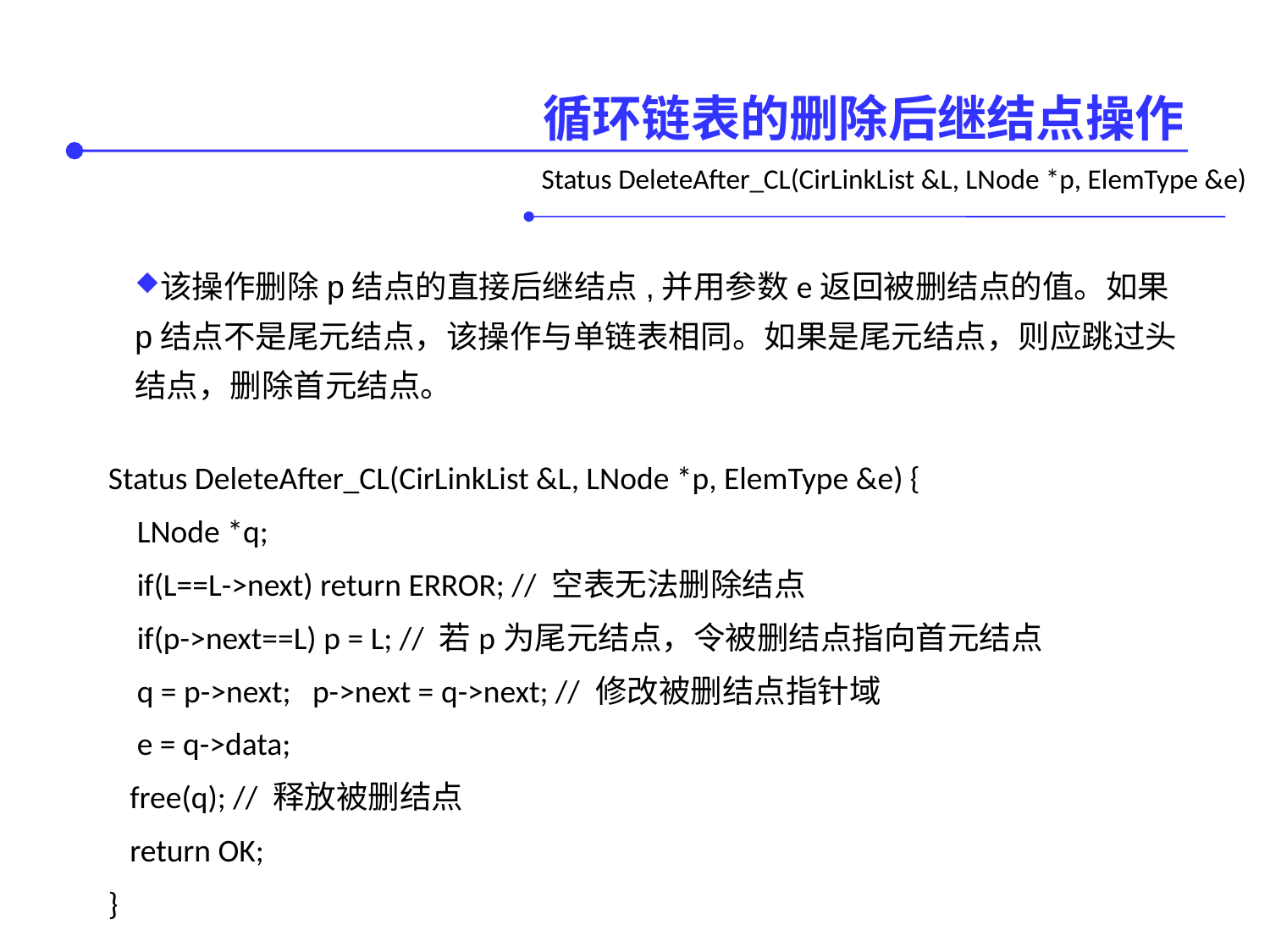

循环链表的删除后继结点操作
Status DeleteAfter_CL(CirLinkList &L, LNode *p, ElemType &e)

该操作删除p结点的直接后继结点,并用参数e返回被删结点的值。如果p结点不是尾元结点，该操作与单链表相同。如果是尾元结点，则应跳过头结点，删除首元结点。

Status DeleteAfter_CL(CirLinkList &L, LNode *p, ElemType &e) {
    LNode *q;
    if(L==L->next) return ERROR; // 空表无法删除结点
    if(p->next==L) p = L; // 若p为尾元结点，令被删结点指向首元结点
    q = p->next;   p->next = q->next; // 修改被删结点指针域
    e = q->data;
   free(q); // 释放被删结点
   return OK;
}